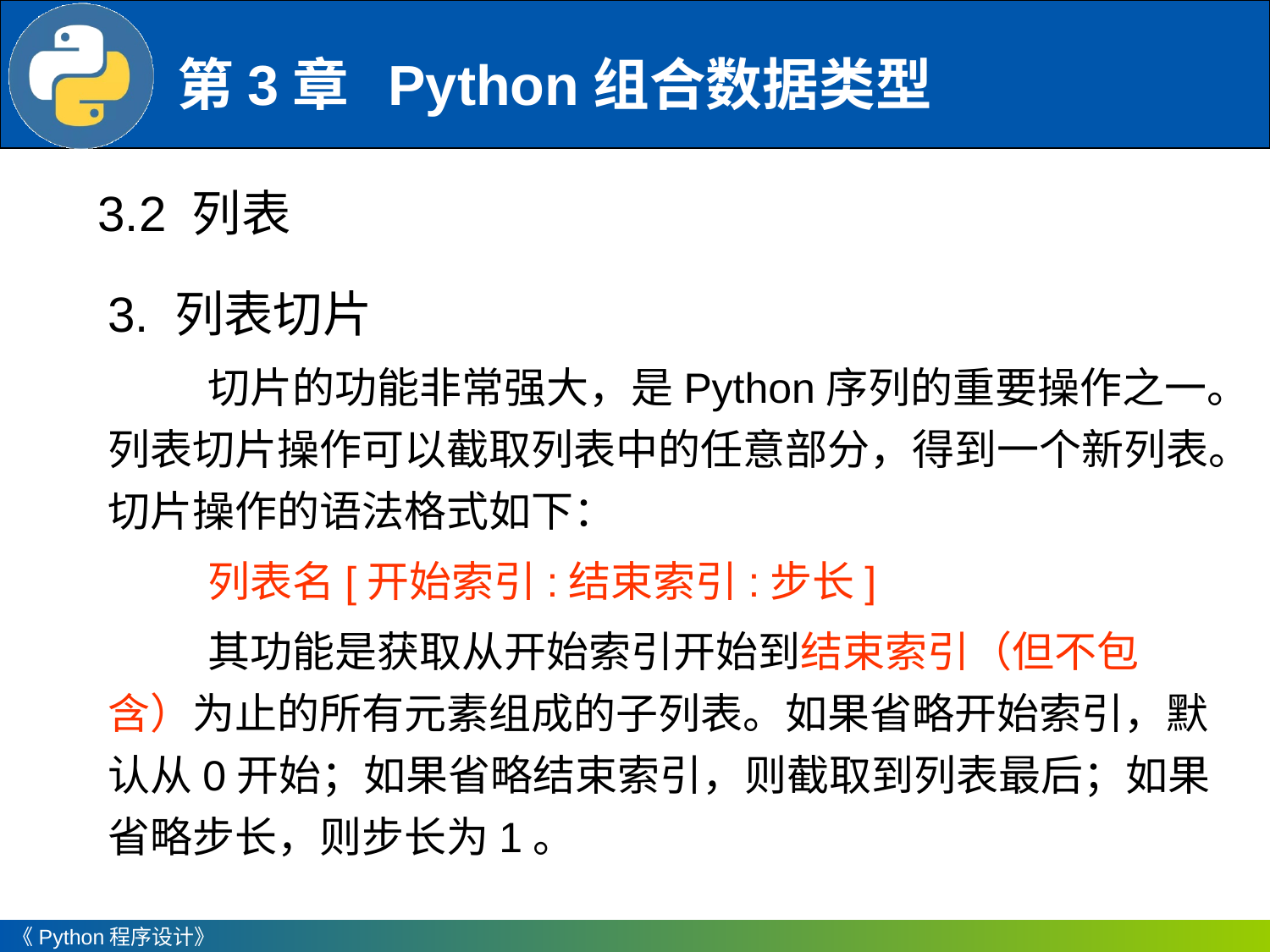

3.2 列表
3. 列表切片
切片的功能非常强大，是Python序列的重要操作之一。列表切片操作可以截取列表中的任意部分，得到一个新列表。切片操作的语法格式如下：
列表名[开始索引:结束索引:步长]
其功能是获取从开始索引开始到结束索引（但不包含）为止的所有元素组成的子列表。如果省略开始索引，默认从0开始；如果省略结束索引，则截取到列表最后；如果省略步长，则步长为1。